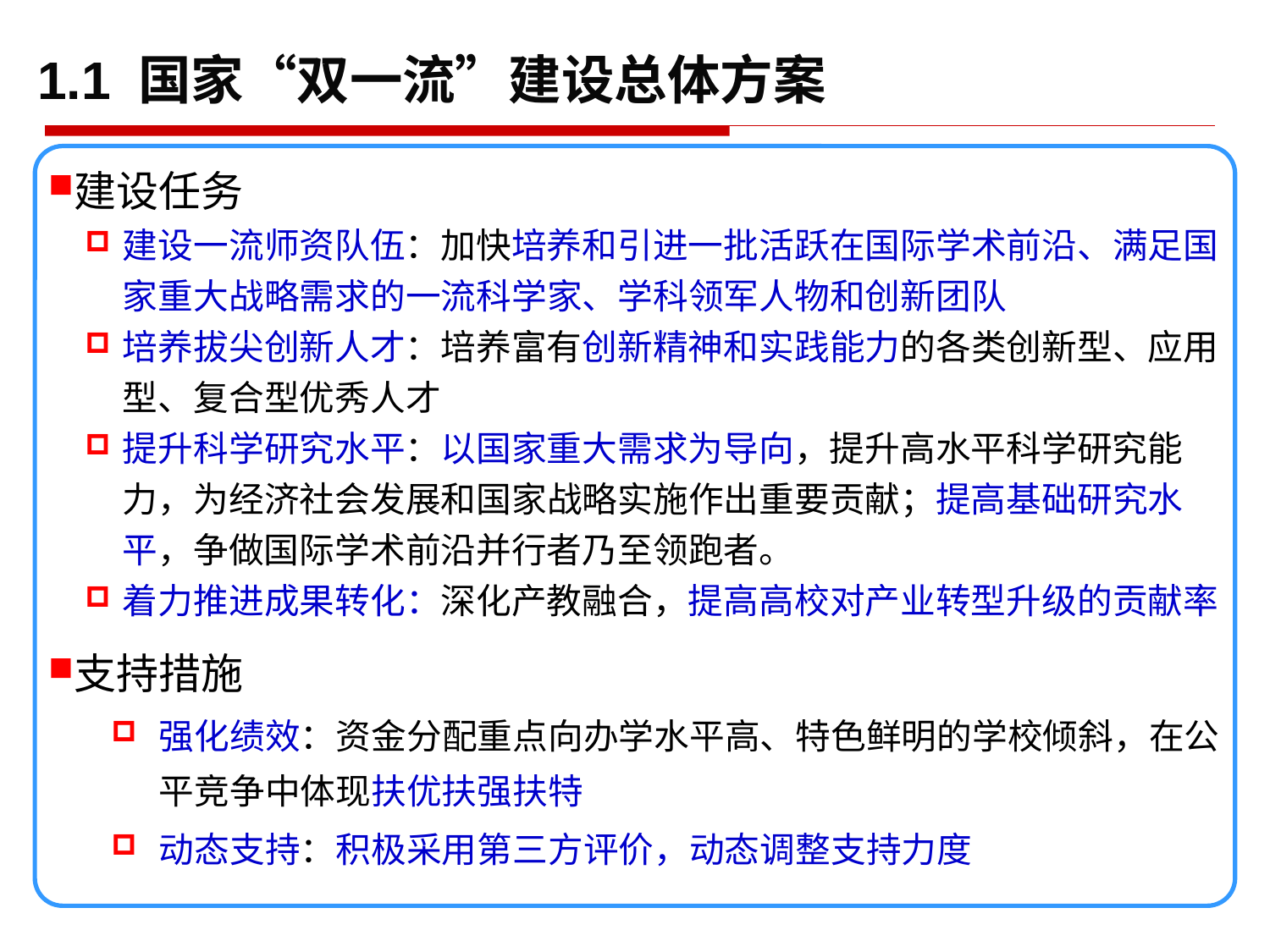

1.1 国家“双一流”建设总体方案
建设任务
建设一流师资队伍：加快培养和引进一批活跃在国际学术前沿、满足国家重大战略需求的一流科学家、学科领军人物和创新团队
培养拔尖创新人才：培养富有创新精神和实践能力的各类创新型、应用型、复合型优秀人才
提升科学研究水平：以国家重大需求为导向，提升高水平科学研究能力，为经济社会发展和国家战略实施作出重要贡献；提高基础研究水平，争做国际学术前沿并行者乃至领跑者。
着力推进成果转化：深化产教融合，提高高校对产业转型升级的贡献率
支持措施
强化绩效：资金分配重点向办学水平高、特色鲜明的学校倾斜，在公平竞争中体现扶优扶强扶特
动态支持：积极采用第三方评价，动态调整支持力度